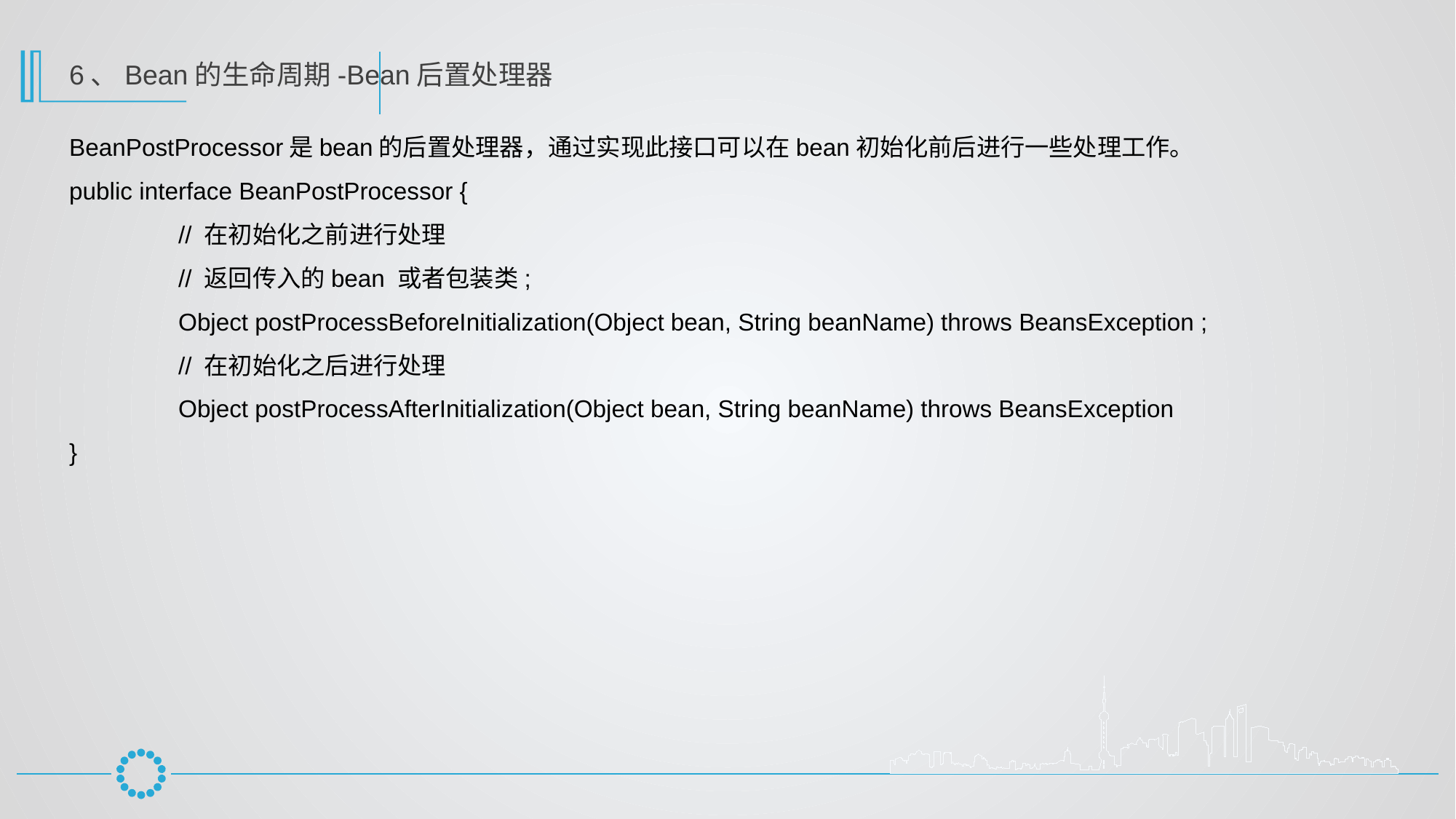

6、Bean的生命周期-Bean后置处理器
BeanPostProcessor是bean的后置处理器，通过实现此接口可以在bean初始化前后进行一些处理工作。
public interface BeanPostProcessor {
	// 在初始化之前进行处理
	// 返回传入的bean 或者包装类;
	Object postProcessBeforeInitialization(Object bean, String beanName) throws BeansException ;
	// 在初始化之后进行处理
	Object postProcessAfterInitialization(Object bean, String beanName) throws BeansException
}
14